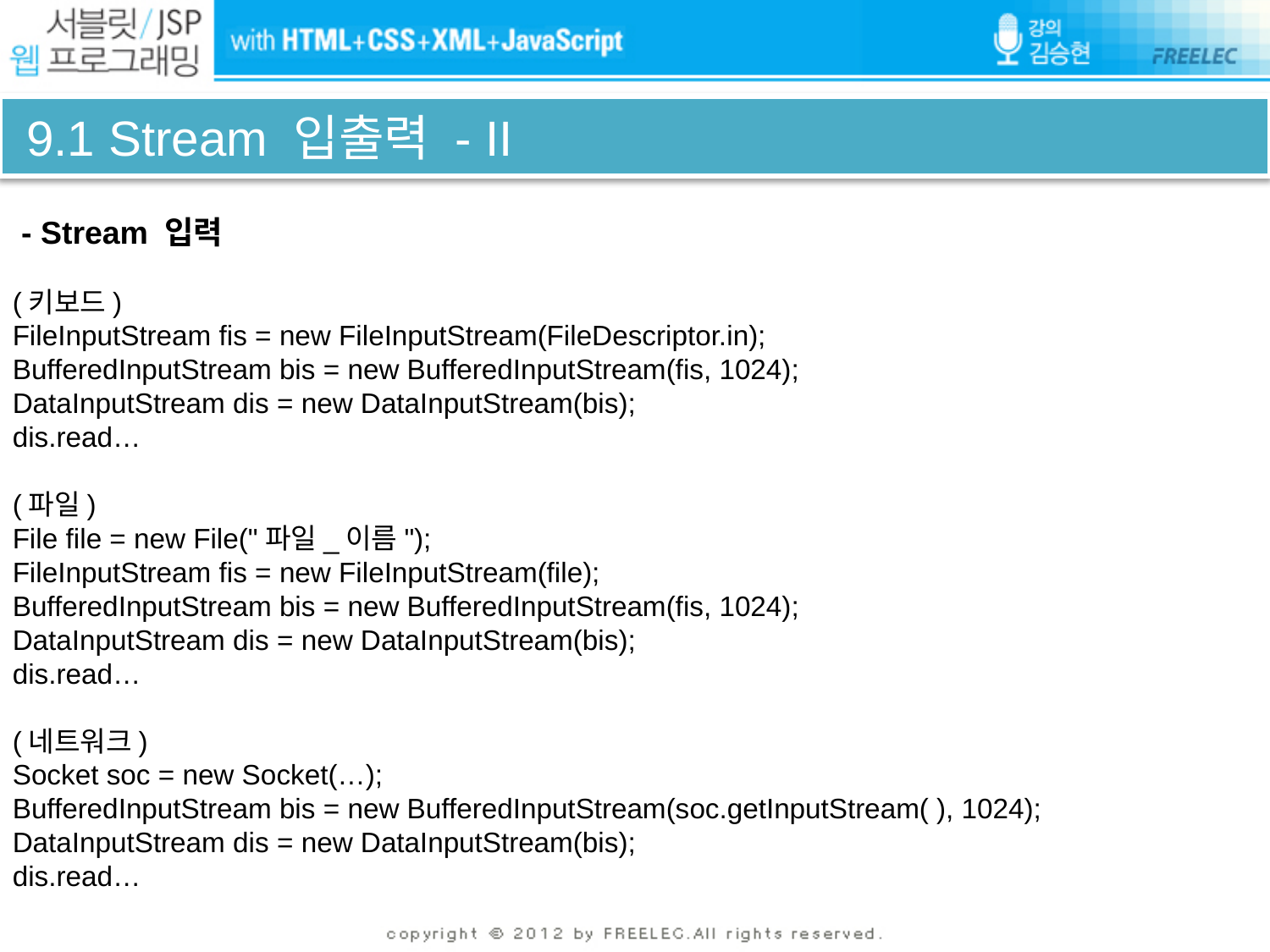

# 9.1 Stream 입출력 - II
 - Stream 입력

(키보드)
FileInputStream fis = new FileInputStream(FileDescriptor.in);
BufferedInputStream bis = new BufferedInputStream(fis, 1024);
DataInputStream dis = new DataInputStream(bis);
dis.read…

(파일)
File file = new File("파일_이름");
FileInputStream fis = new FileInputStream(file);
BufferedInputStream bis = new BufferedInputStream(fis, 1024);
DataInputStream dis = new DataInputStream(bis);
dis.read…

(네트워크)
Socket soc = new Socket(…);
BufferedInputStream bis = new BufferedInputStream(soc.getInputStream( ), 1024);
DataInputStream dis = new DataInputStream(bis);
dis.read…